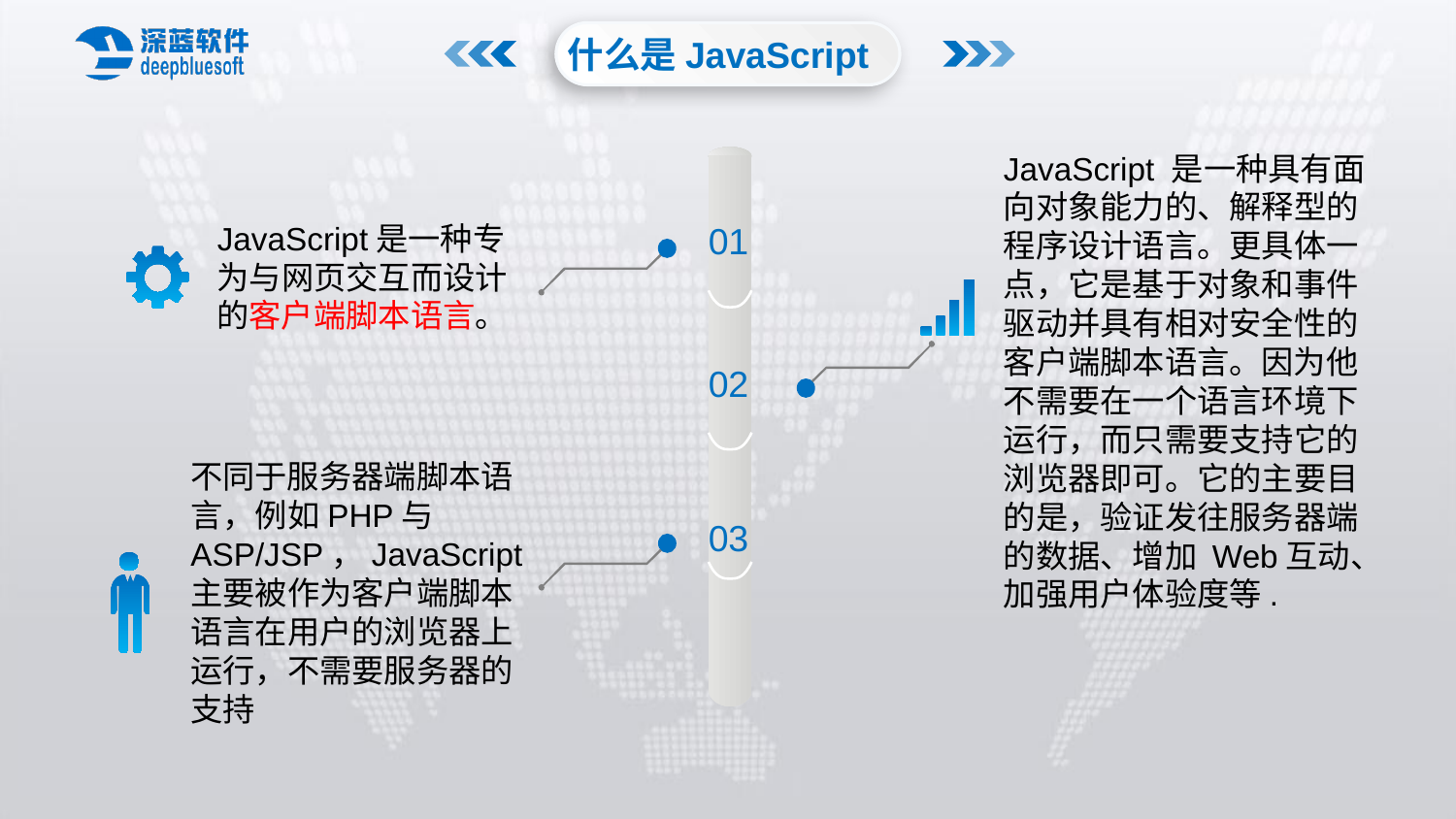

什么是JavaScript

JavaScript 是一种具有面向对象能力的、解释型的程序设计语言。更具体一点，它是基于对象和事件驱动并具有相对安全性的客户端脚本语言。因为他不需要在一个语言环境下运行，而只需要支持它的浏览器即可。它的主要目的是，验证发往服务器端的数据、增加 Web互动、加强用户体验度等.

01
JavaScript是一种专为与网页交互而设计的客户端脚本语言。

02
不同于服务器端脚本语言，例如PHP与ASP/JSP，JavaScript主要被作为客户端脚本语言在用户的浏览器上运行，不需要服务器的支持

03